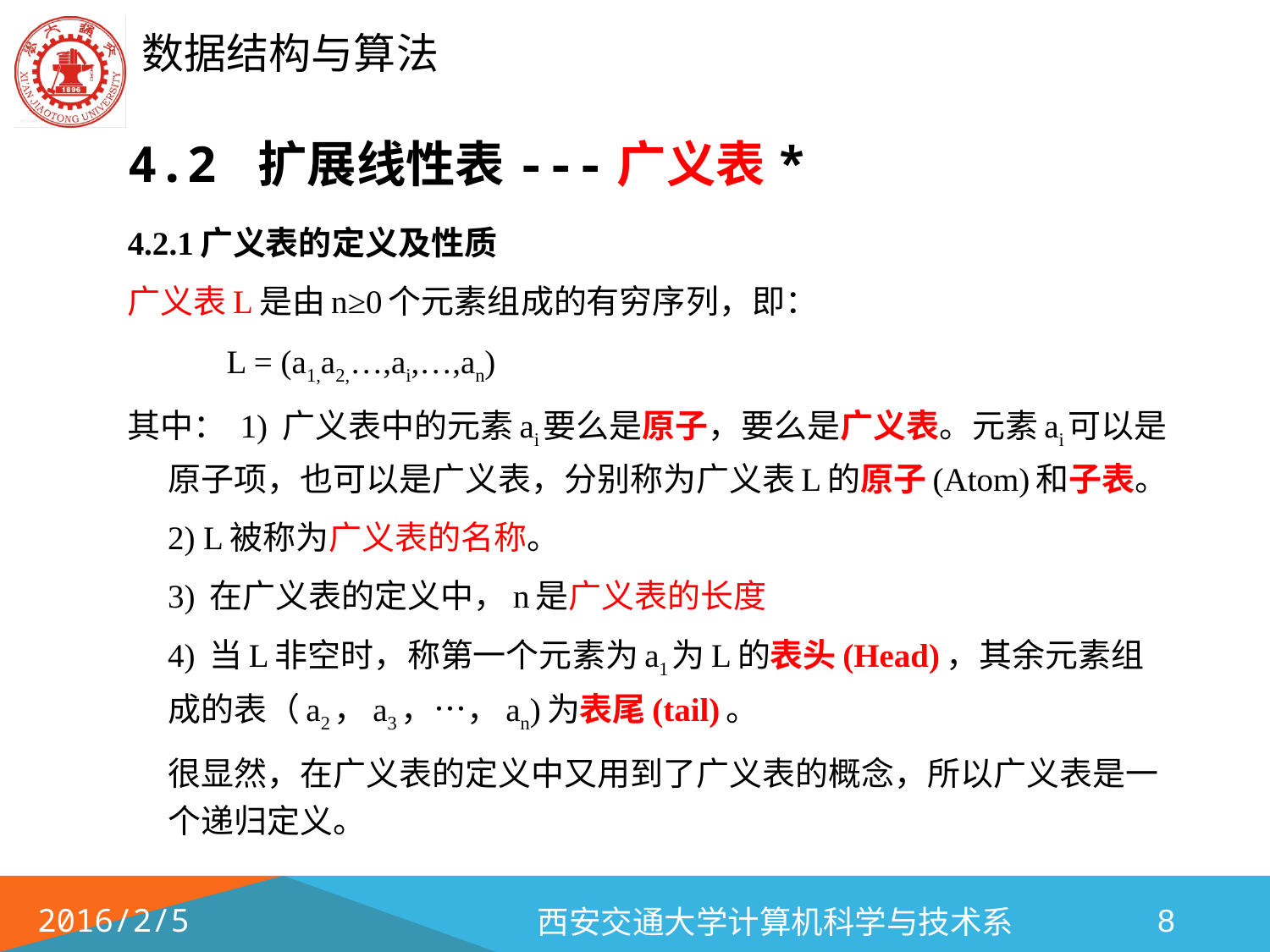

# 4.2 扩展线性表---广义表*
4.2.1广义表的定义及性质
广义表L是由n≥0个元素组成的有穷序列，即：
            L = (a1,a2,…,ai,…,an)
其中： 1) 广义表中的元素ai要么是原子，要么是广义表。元素ai可以是原子项，也可以是广义表，分别称为广义表L的原子(Atom)和子表。
		2) L被称为广义表的名称。
		3) 在广义表的定义中，n是广义表的长度
		4) 当L非空时，称第一个元素为a1为L的表头(Head)，其余元素组成的表（a2，a3，…，an)为表尾(tail)。
		很显然，在广义表的定义中又用到了广义表的概念，所以广义表是一个递归定义。